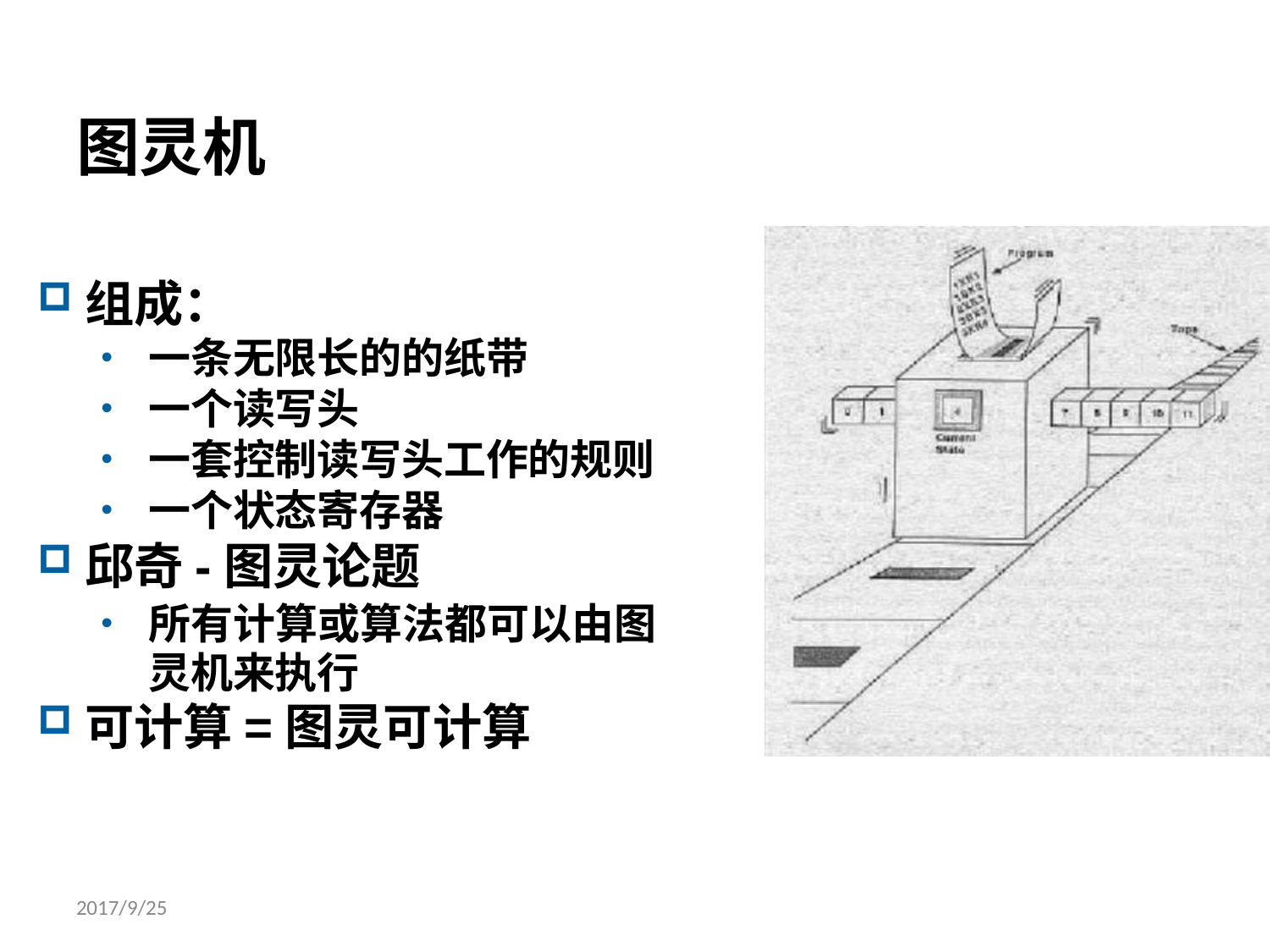

# 图灵机

组成：
一条无限长的的纸带
一个读写头
一套控制读写头工作的规则
一个状态寄存器
邱奇-图灵论题
所有计算或算法都可以由图 灵机来执行
可计算=图灵可计算
2017/9/25
13